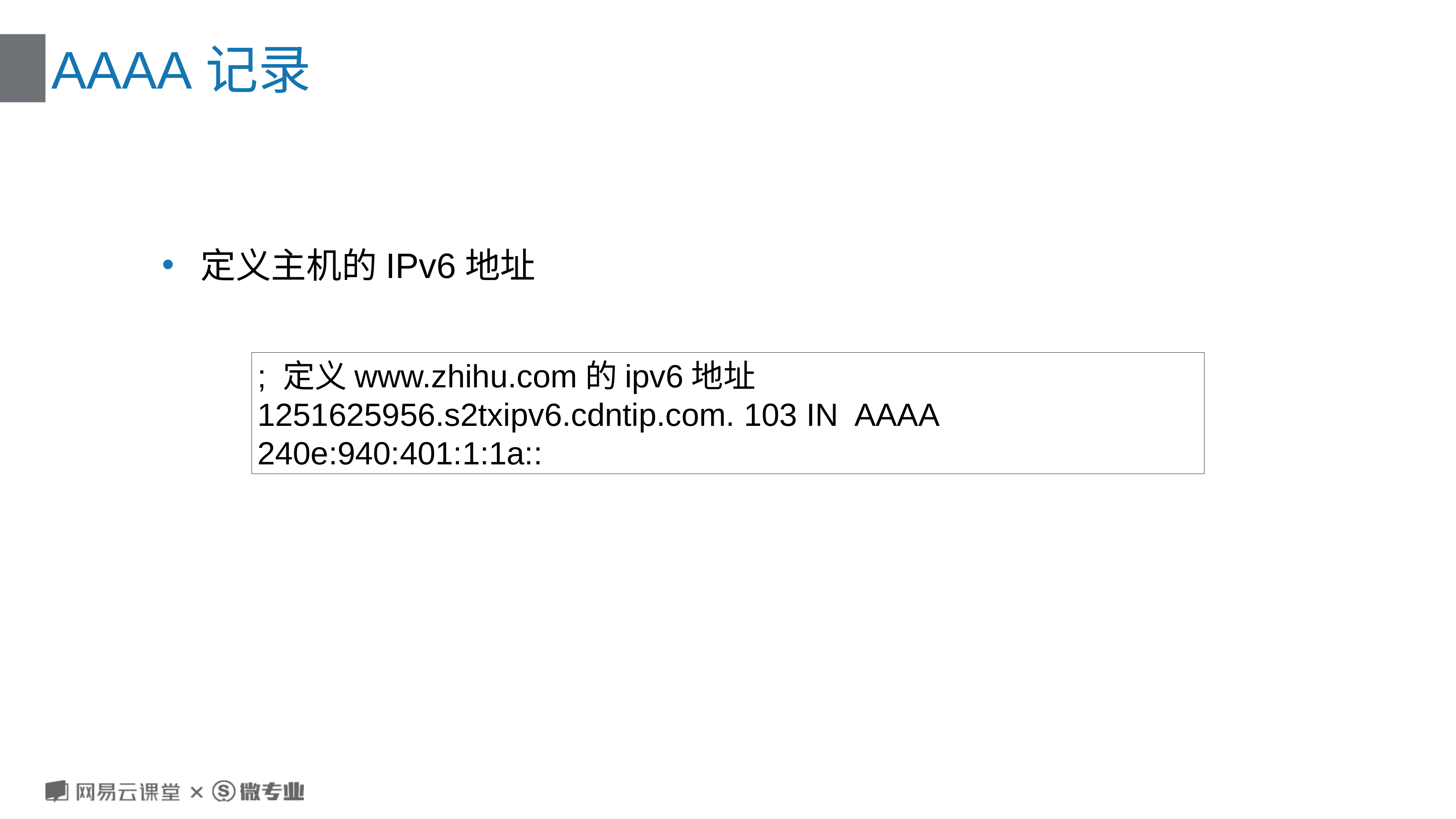

# AAAA记录
定义主机的IPv6地址
; 定义www.zhihu.com的ipv6地址
1251625956.s2txipv6.cdntip.com. 103 IN  AAAA    240e:940:401:1:1a::